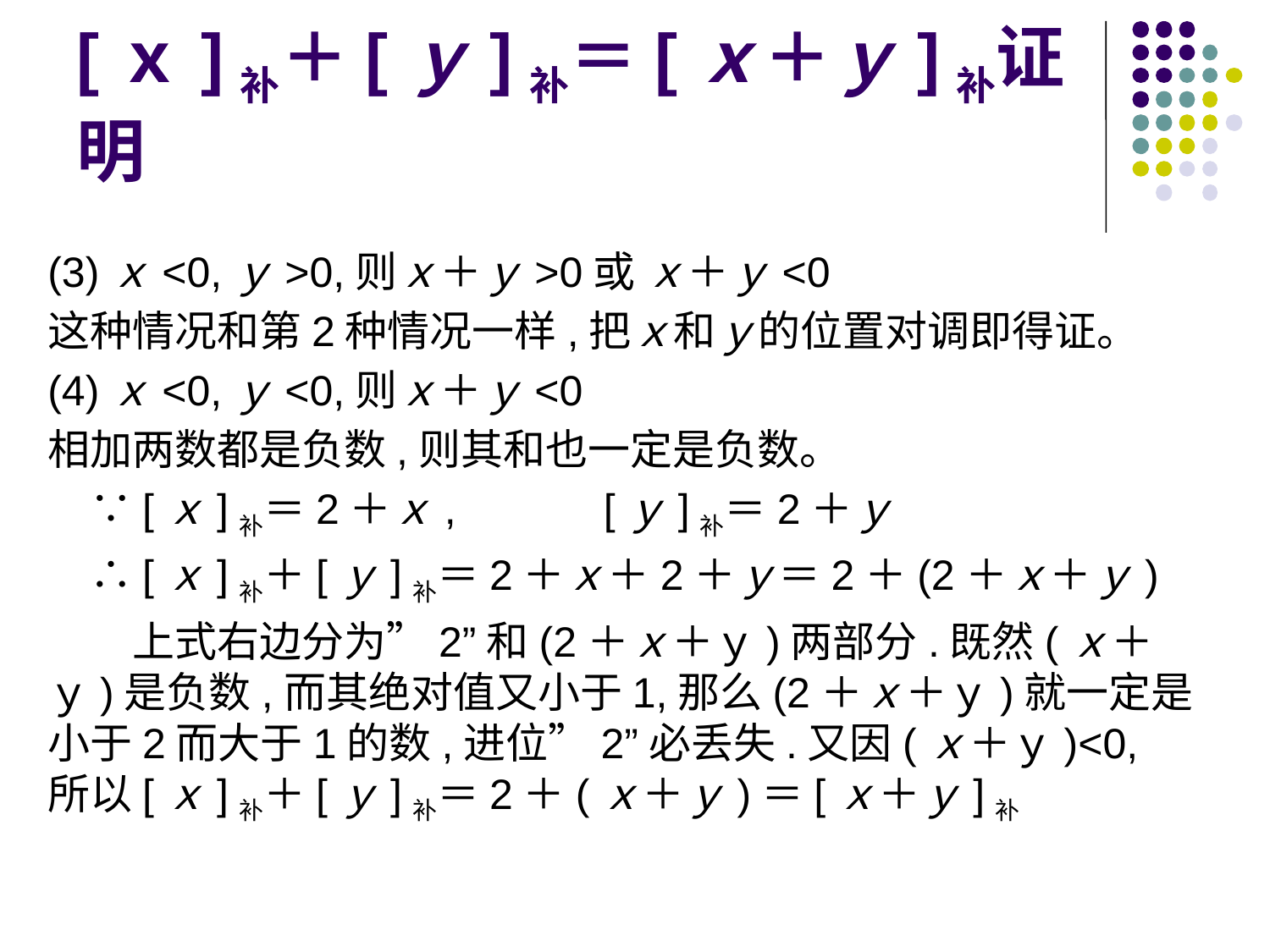

# [ｘ]补＋[ｙ]补＝[ｘ＋ｙ]补证明
(3)ｘ<0,ｙ>0,则ｘ＋ｙ>0或 ｘ＋ｙ<0
这种情况和第2种情况一样,把ｘ和ｙ的位置对调即得证。
(4)ｘ<0,ｙ<0,则ｘ＋ｙ<0
相加两数都是负数,则其和也一定是负数。
　∵[ｘ]补＝2＋ｘ,　　　[ｙ]补＝2＋ｙ
　∴[ｘ]补＋[ｙ]补＝2＋ｘ＋2＋ｙ＝2＋(2＋ｘ＋ｙ)
　　上式右边分为”2”和(2＋ｘ＋ｙ)两部分.既然(ｘ＋ｙ)是负数,而其绝对值又小于1,那么(2＋ｘ＋ｙ)就一定是小于2而大于1的数,进位”2”必丢失.又因(ｘ＋ｙ)<0, 所以[ｘ]补＋[ｙ]补＝2＋(ｘ＋ｙ)＝[ｘ＋ｙ]补
79